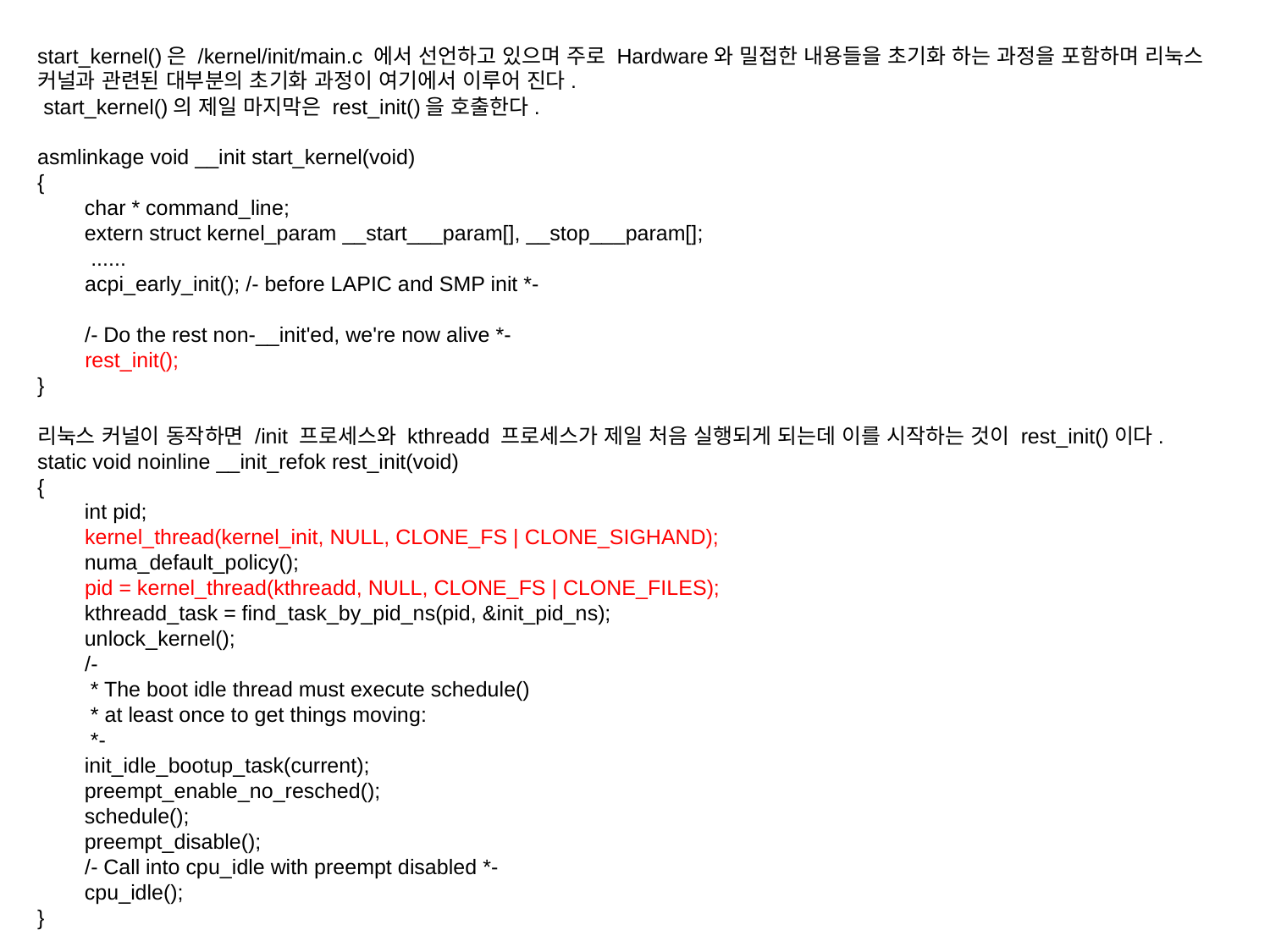

start_kernel()은 /kernel/init/main.c 에서 선언하고 있으며 주로 Hardware와 밀접한 내용들을 초기화 하는 과정을 포함하며 리눅스 커널과 관련된 대부분의 초기화 과정이 여기에서 이루어 진다.
 start_kernel()의 제일 마지막은 rest_init()을 호출한다.

asmlinkage void __init start_kernel(void)
{
        char * command_line;
        extern struct kernel_param __start___param[], __stop___param[];
         ......
        acpi_early_init(); /- before LAPIC and SMP init *-

        /- Do the rest non-__init'ed, we're now alive *-
        rest_init();
}
리눅스 커널이 동작하면 /init 프로세스와 kthreadd 프로세스가 제일 처음 실행되게 되는데 이를 시작하는 것이 rest_init()이다.
static void noinline __init_refok rest_init(void)
{
        int pid;
        kernel_thread(kernel_init, NULL, CLONE_FS | CLONE_SIGHAND);
        numa_default_policy();
        pid = kernel_thread(kthreadd, NULL, CLONE_FS | CLONE_FILES);
        kthreadd_task = find_task_by_pid_ns(pid, &init_pid_ns);
        unlock_kernel();
        /-
         * The boot idle thread must execute schedule()
         * at least once to get things moving:
         *-
        init_idle_bootup_task(current);
        preempt_enable_no_resched();
        schedule();
        preempt_disable();
        /- Call into cpu_idle with preempt disabled *-
        cpu_idle();
}